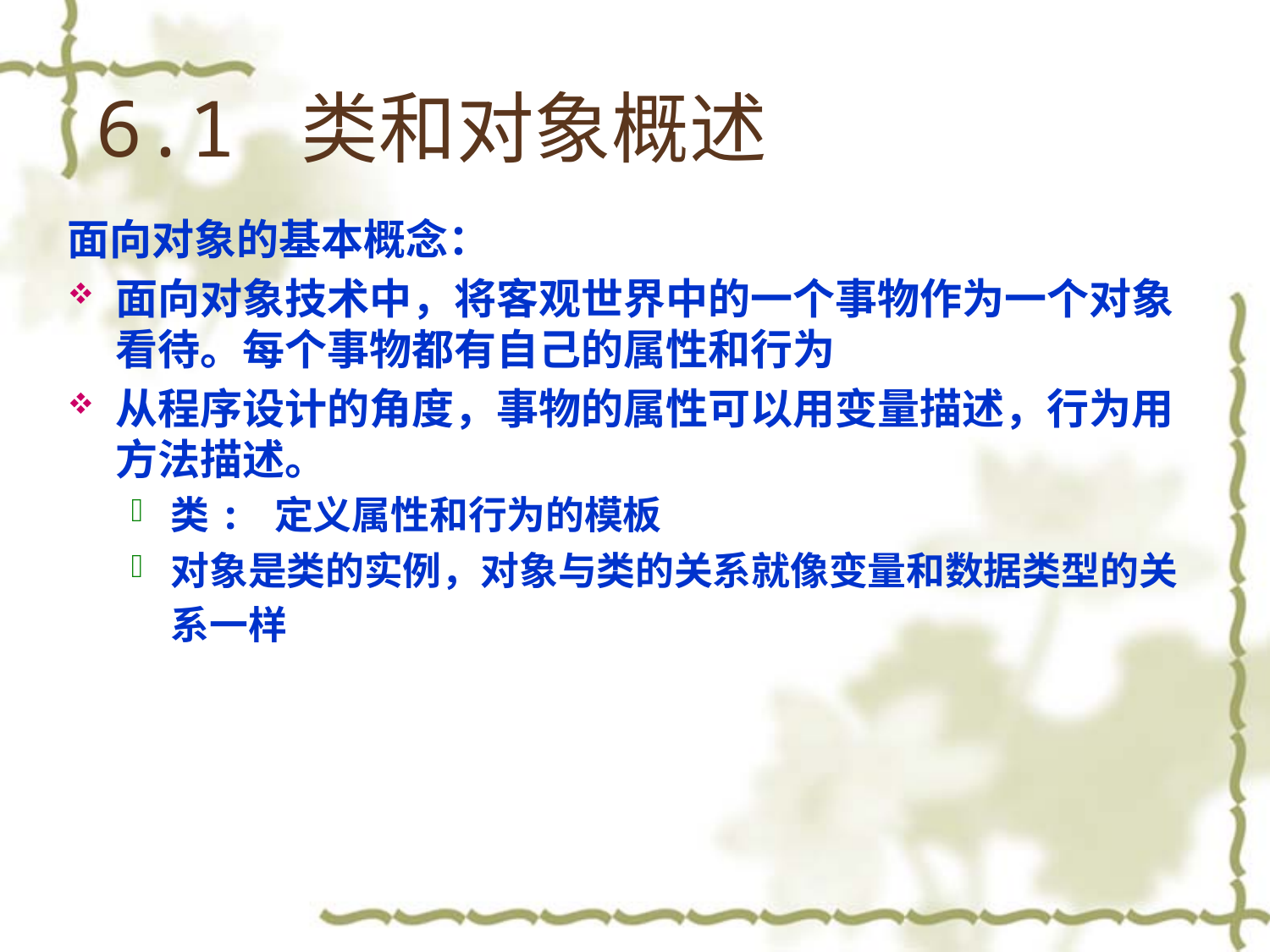

# 6.1 类和对象概述
面向对象的基本概念：
面向对象技术中，将客观世界中的一个事物作为一个对象看待。每个事物都有自己的属性和行为
从程序设计的角度，事物的属性可以用变量描述，行为用方法描述。
类: 定义属性和行为的模板
对象是类的实例，对象与类的关系就像变量和数据类型的关系一样